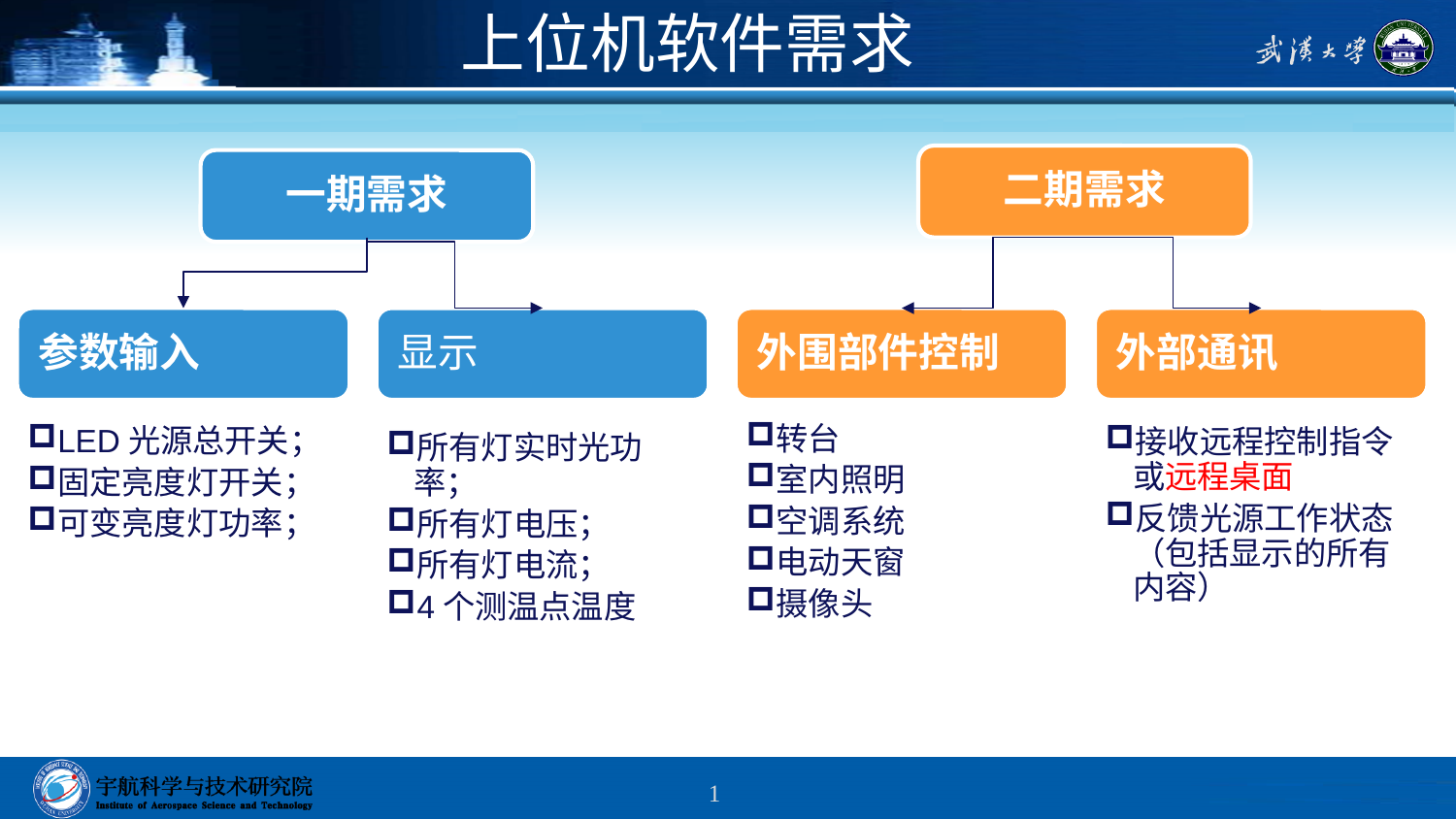

上位机软件需求

二期需求

一期需求
参数输入
LED光源总开关；
固定亮度灯开关；
可变亮度灯功率；
显示
所有灯实时光功率；
所有灯电压；
所有灯电流；
4个测温点温度
外围部件控制
转台
室内照明
空调系统
电动天窗
摄像头
外部通讯
接收远程控制指令或远程桌面
反馈光源工作状态（包括显示的所有内容）